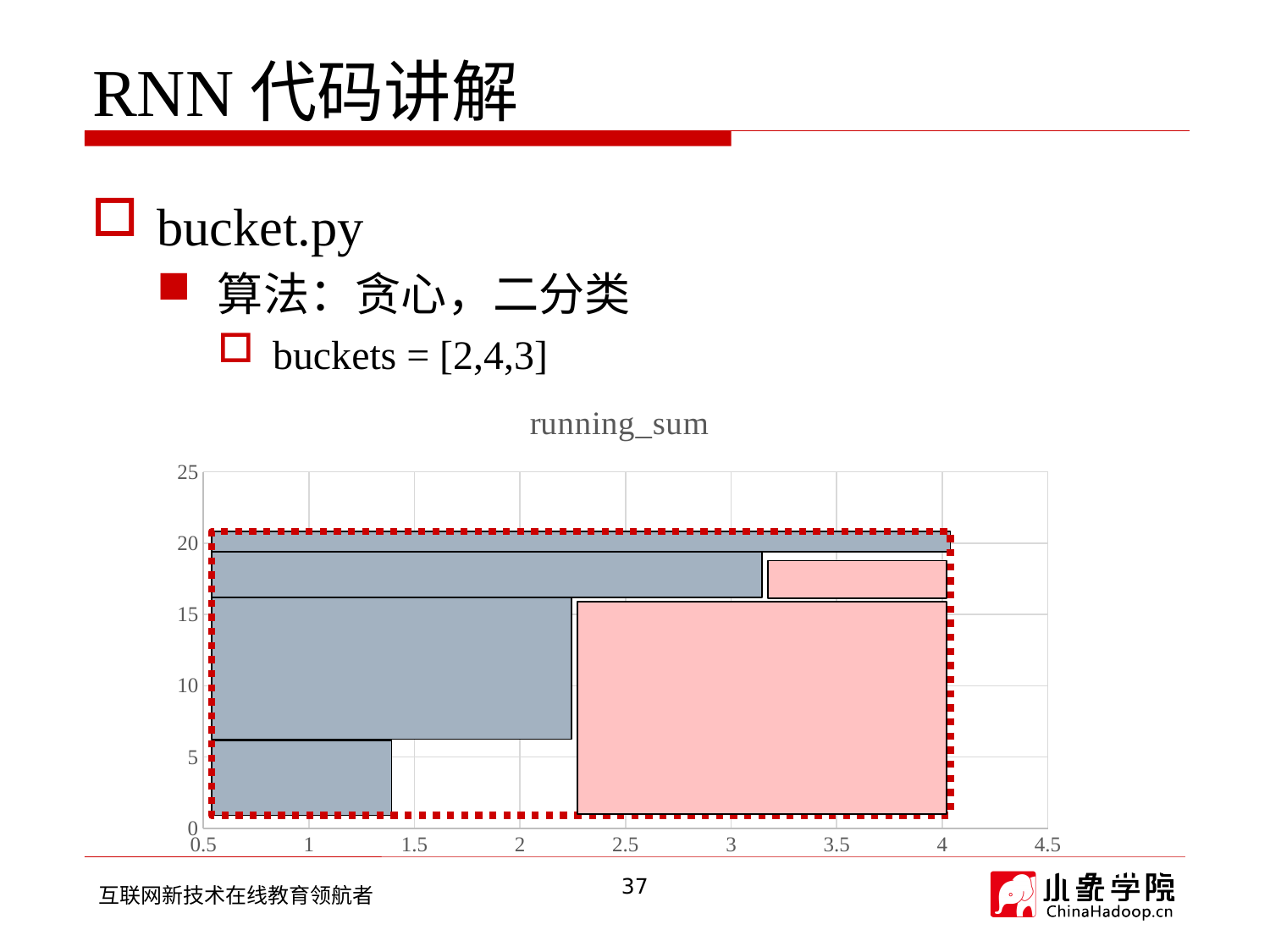

# RNN代码讲解
bucket.py
算法：贪心，二分类
buckets = [2,4,3]

### Chart:

| Category | running_sum |
|---|---|

37